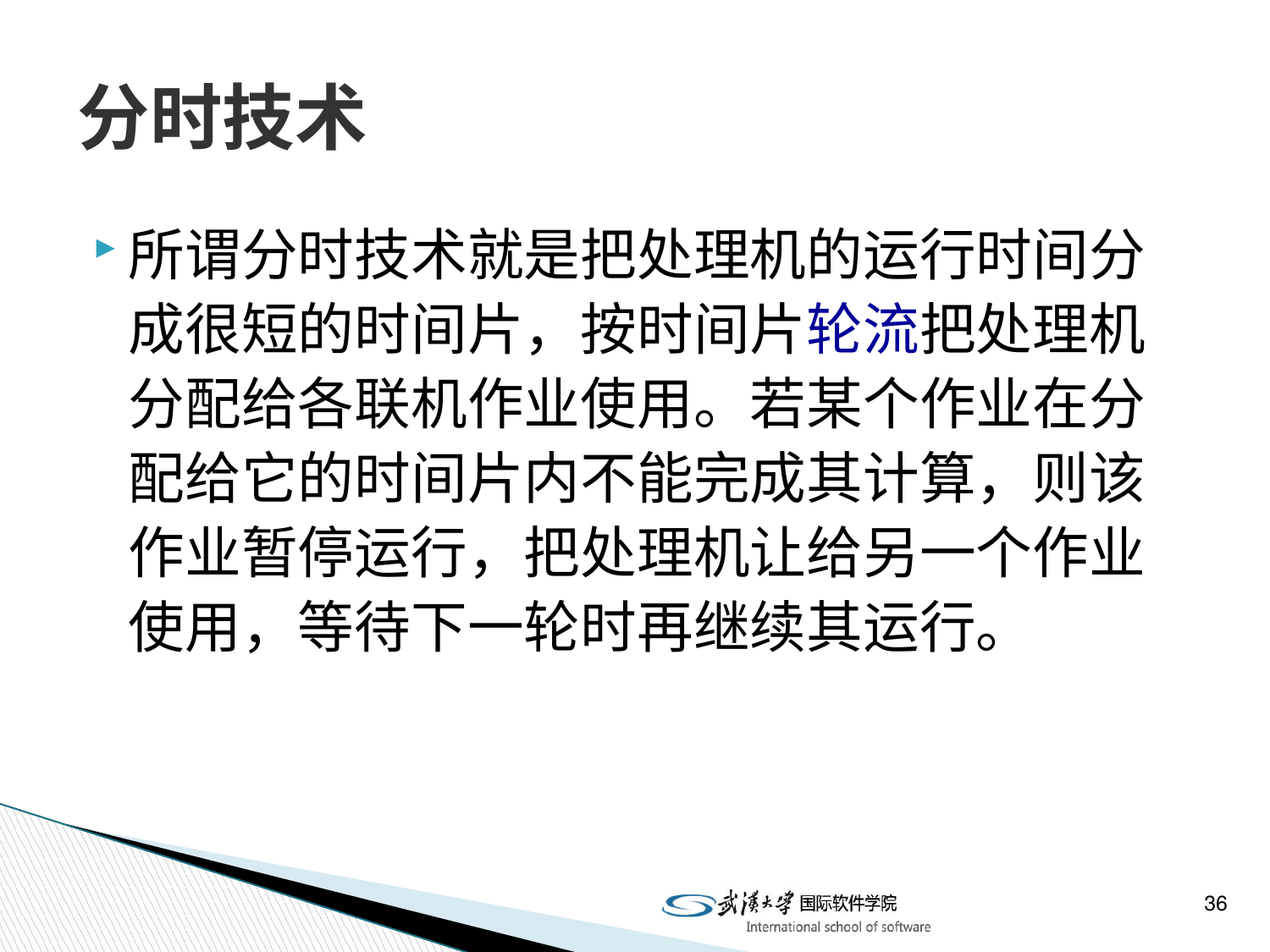

# 分时技术
所谓分时技术就是把处理机的运行时间分成很短的时间片，按时间片轮流把处理机分配给各联机作业使用。若某个作业在分配给它的时间片内不能完成其计算，则该作业暂停运行，把处理机让给另一个作业使用，等待下一轮时再继续其运行。